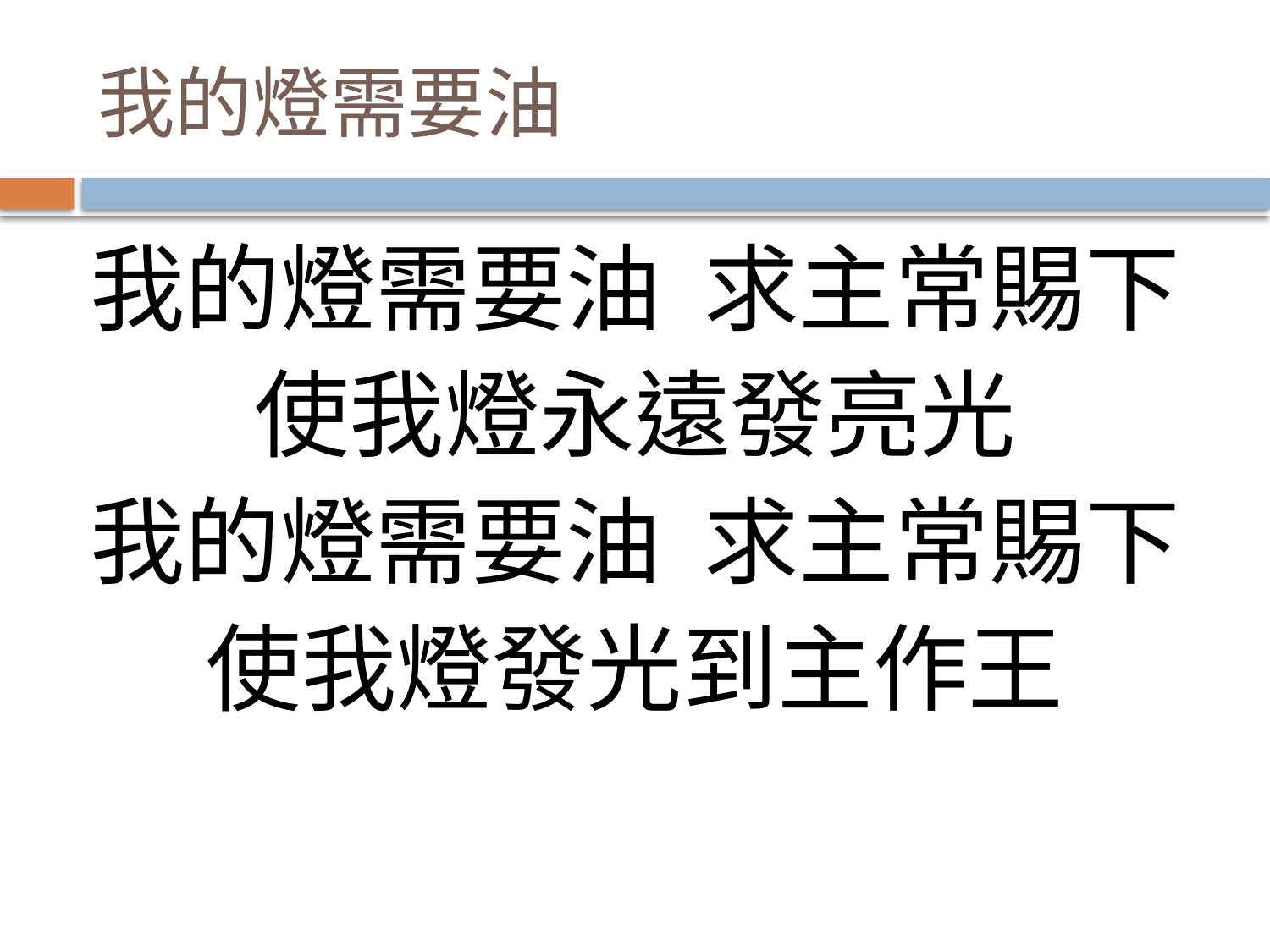

# 我的燈需要油
我的燈需要油  求主常賜下
使我燈永遠發亮光
我的燈需要油  求主常賜下
使我燈發光到主作王